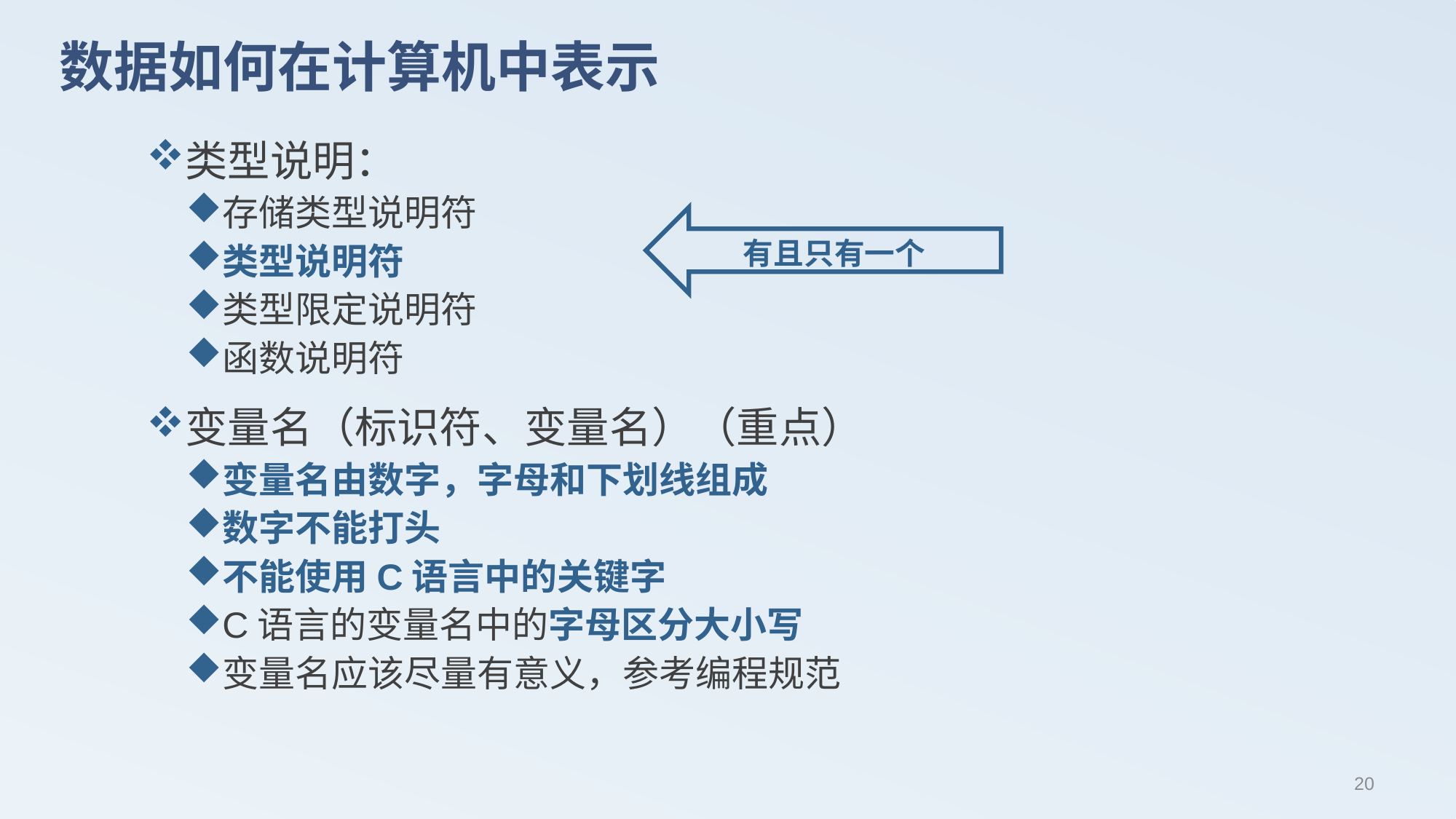

# 数据如何在计算机中表示
类型说明：
存储类型说明符
类型说明符
类型限定说明符
函数说明符
变量名（标识符、变量名）（重点）
变量名由数字，字母和下划线组成
数字不能打头
不能使用C语言中的关键字
C语言的变量名中的字母区分大小写
变量名应该尽量有意义，参考编程规范
有且只有一个